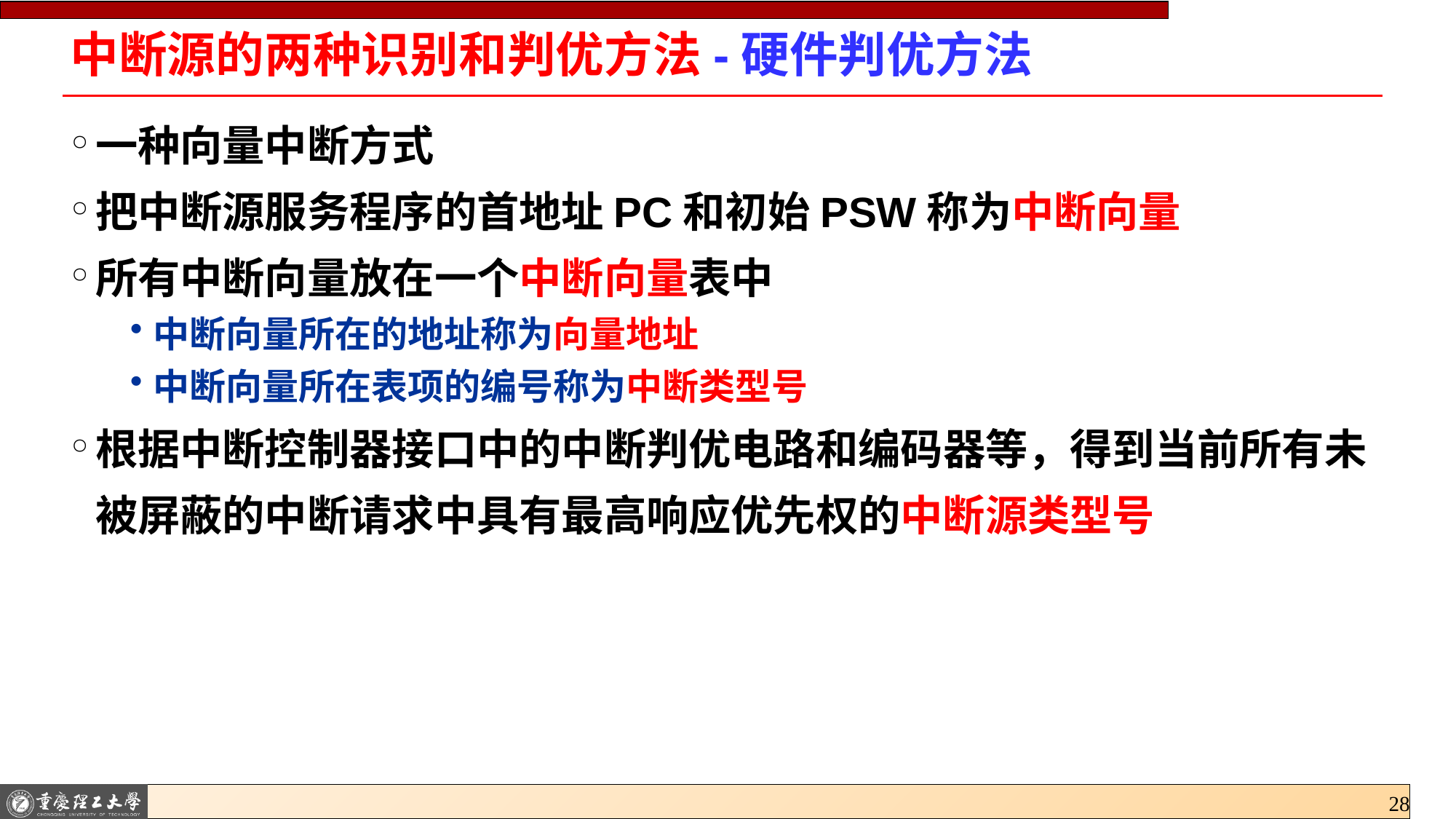

# 中断源的两种识别和判优方法-硬件判优方法
一种向量中断方式
把中断源服务程序的首地址PC和初始PSW称为中断向量
所有中断向量放在一个中断向量表中
中断向量所在的地址称为向量地址
中断向量所在表项的编号称为中断类型号
根据中断控制器接口中的中断判优电路和编码器等，得到当前所有未被屏蔽的中断请求中具有最高响应优先权的中断源类型号